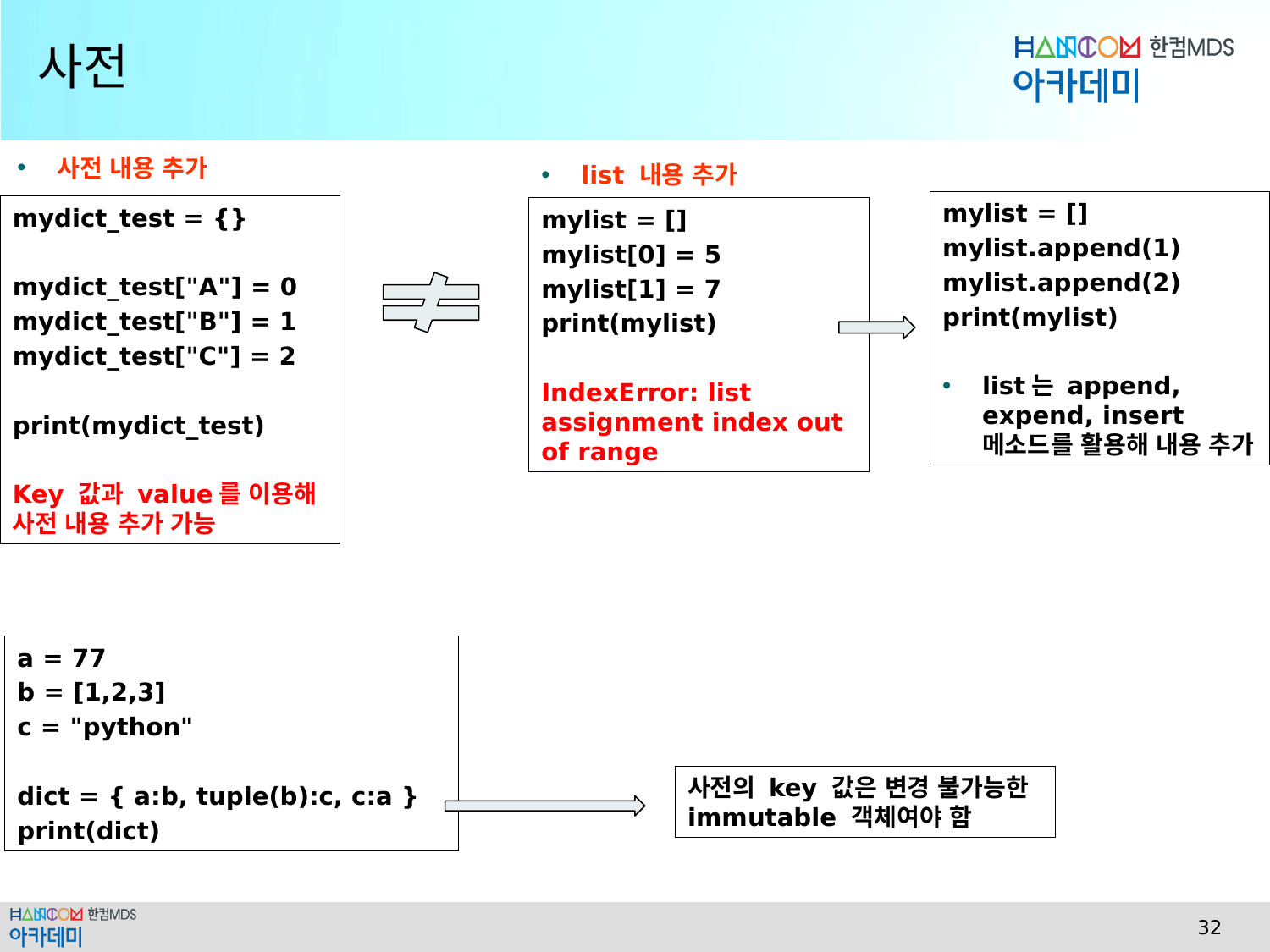

# 사전
사전 내용 추가
list 내용 추가
mylist = []
mylist.append(1)
mylist.append(2)
print(mylist)

list는 append, expend, insert 메소드를 활용해 내용 추가
mydict_test = {}

mydict_test["A"] = 0
mydict_test["B"] = 1
mydict_test["C"] = 2

print(mydict_test)

Key 값과 value를 이용해 사전 내용 추가 가능
mylist = []
mylist[0] = 5
mylist[1] = 7
print(mylist)

IndexError: list assignment index out of range

a = 77
b = [1,2,3]
c = "python"

dict = { a:b, tuple(b):c, c:a }
print(dict)
사전의 key 값은 변경 불가능한 immutable 객체여야 함

                               32